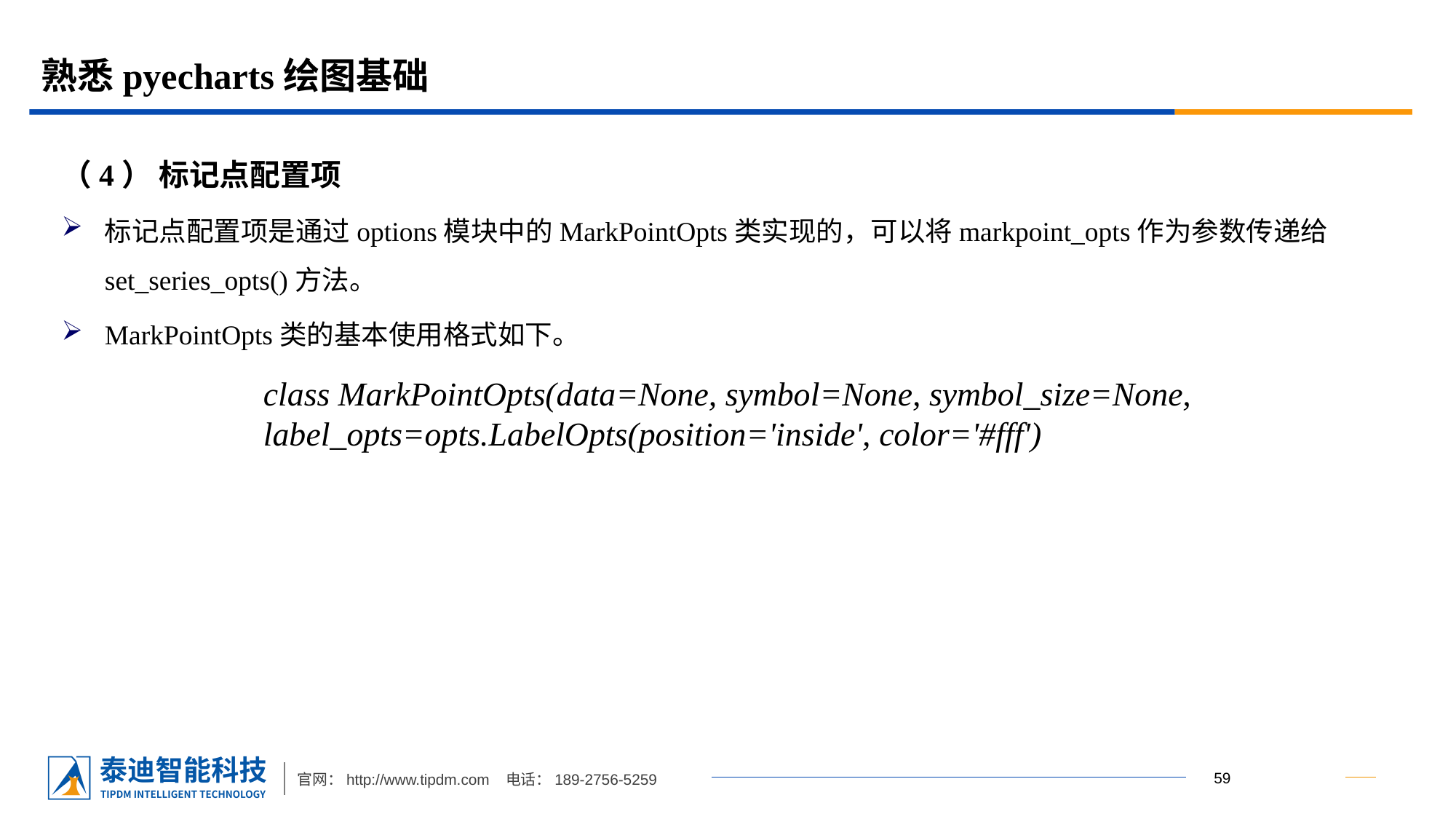

# 熟悉pyecharts绘图基础
（4） 标记点配置项
标记点配置项是通过options模块中的MarkPointOpts类实现的，可以将markpoint_opts作为参数传递给set_series_opts()方法。
MarkPointOpts类的基本使用格式如下。

class MarkPointOpts(data=None, symbol=None, symbol_size=None, label_opts=opts.LabelOpts(position='inside', color='#fff')